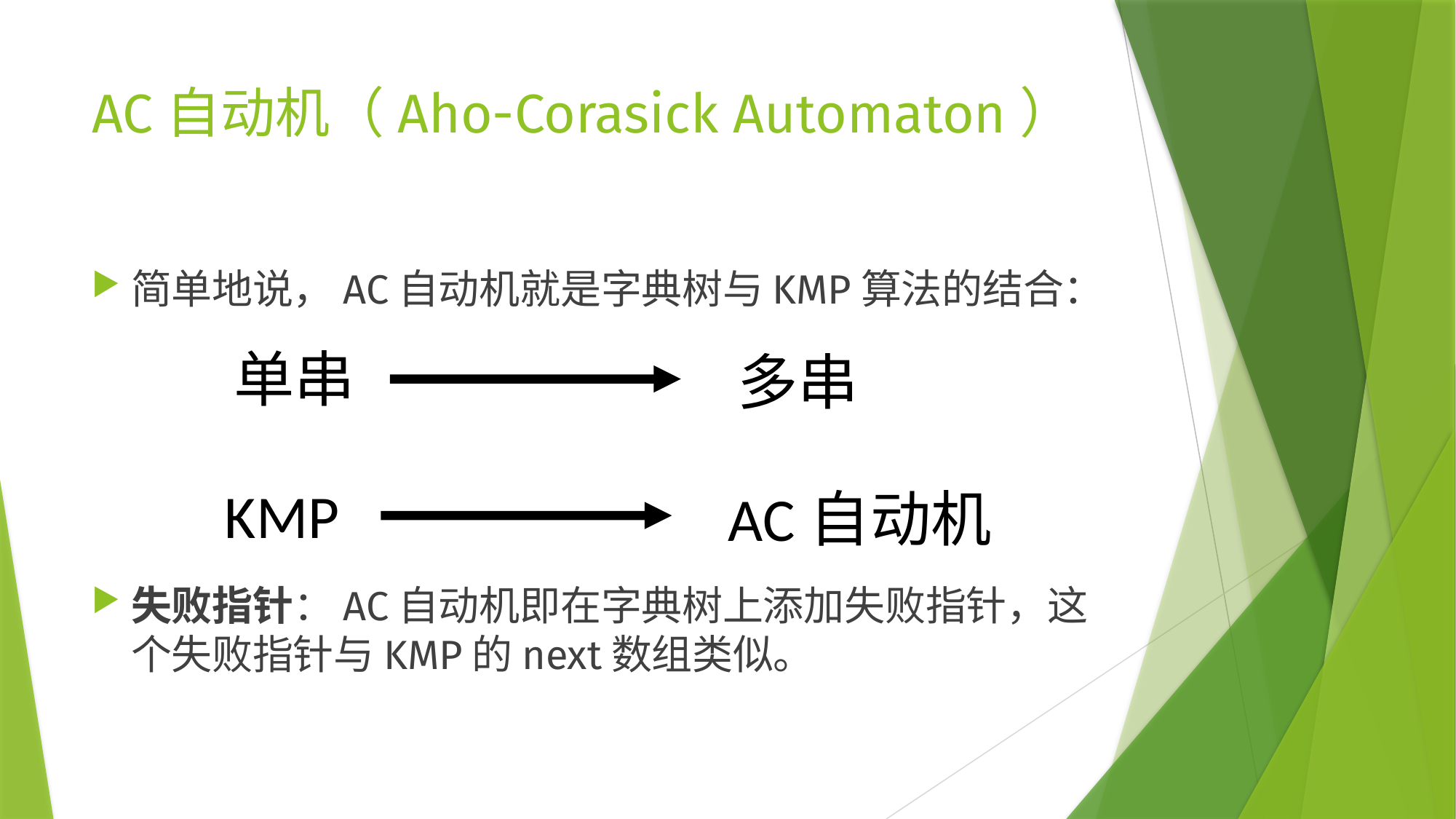

# AC自动机（Aho-Corasick Automaton）
简单地说，AC自动机就是字典树与KMP算法的结合：

失败指针：AC自动机即在字典树上添加失败指针，这个失败指针与KMP的next数组类似。

单串
多串

KMP
AC自动机